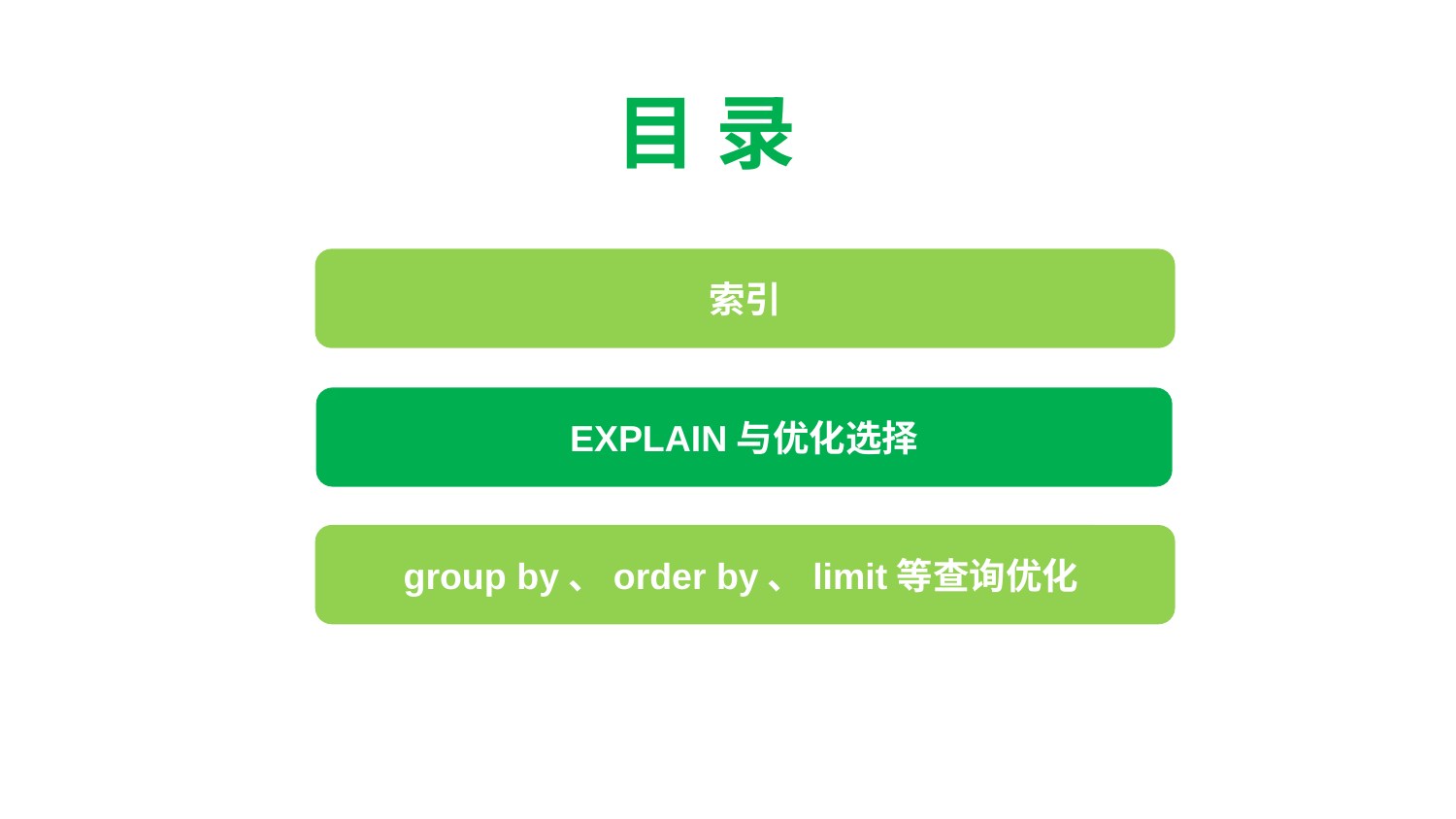

目 录
索引
EXPLAIN与优化选择
group by、order by、limit等查询优化